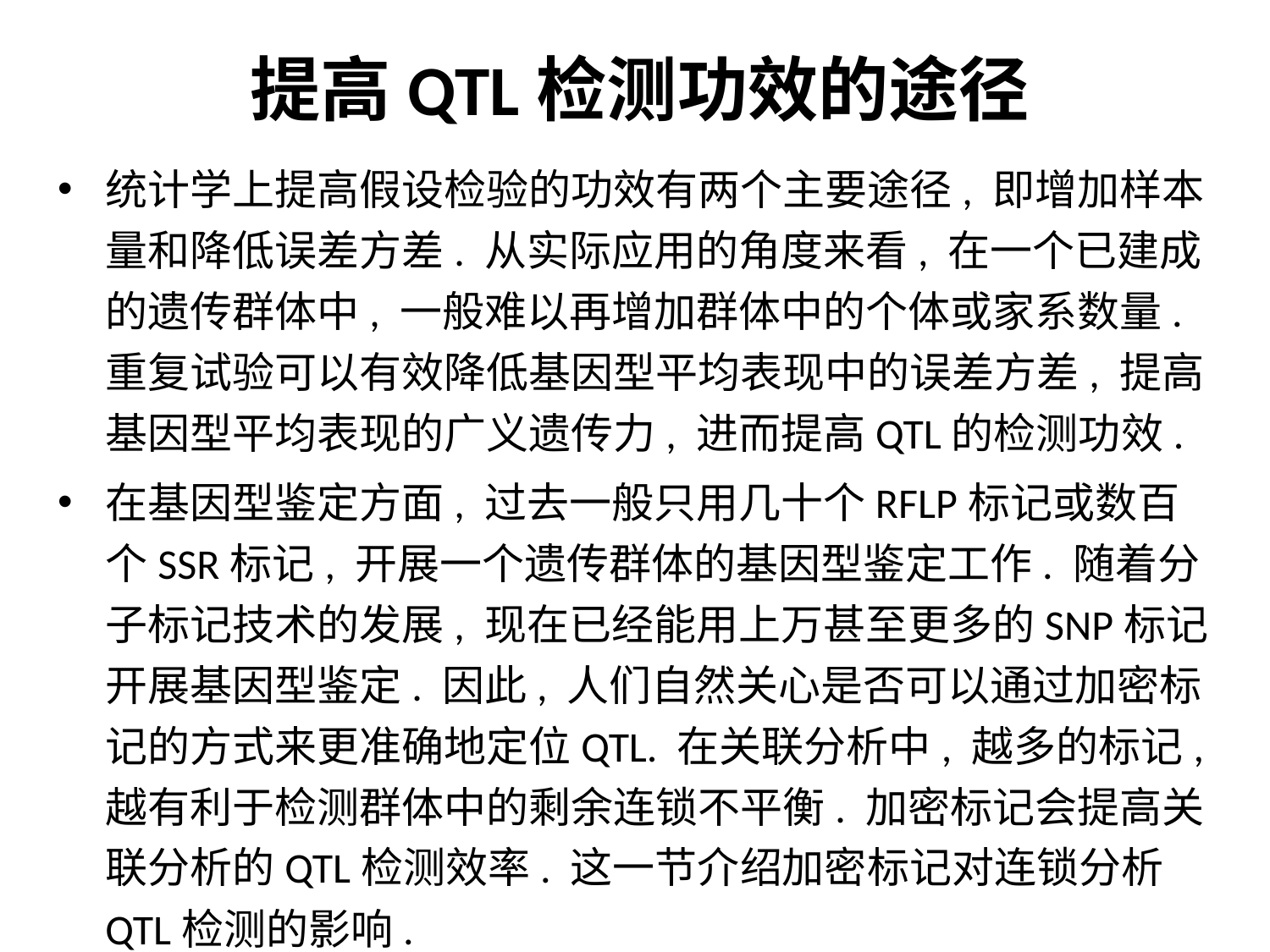

# 提高QTL检测功效的途径
统计学上提高假设检验的功效有两个主要途径, 即增加样本量和降低误差方差. 从实际应用的角度来看, 在一个已建成的遗传群体中, 一般难以再增加群体中的个体或家系数量. 重复试验可以有效降低基因型平均表现中的误差方差, 提高基因型平均表现的广义遗传力, 进而提高QTL的检测功效.
在基因型鉴定方面, 过去一般只用几十个RFLP标记或数百个SSR标记, 开展一个遗传群体的基因型鉴定工作. 随着分子标记技术的发展, 现在已经能用上万甚至更多的SNP标记开展基因型鉴定. 因此, 人们自然关心是否可以通过加密标记的方式来更准确地定位QTL. 在关联分析中, 越多的标记, 越有利于检测群体中的剩余连锁不平衡. 加密标记会提高关联分析的QTL检测效率. 这一节介绍加密标记对连锁分析QTL检测的影响.